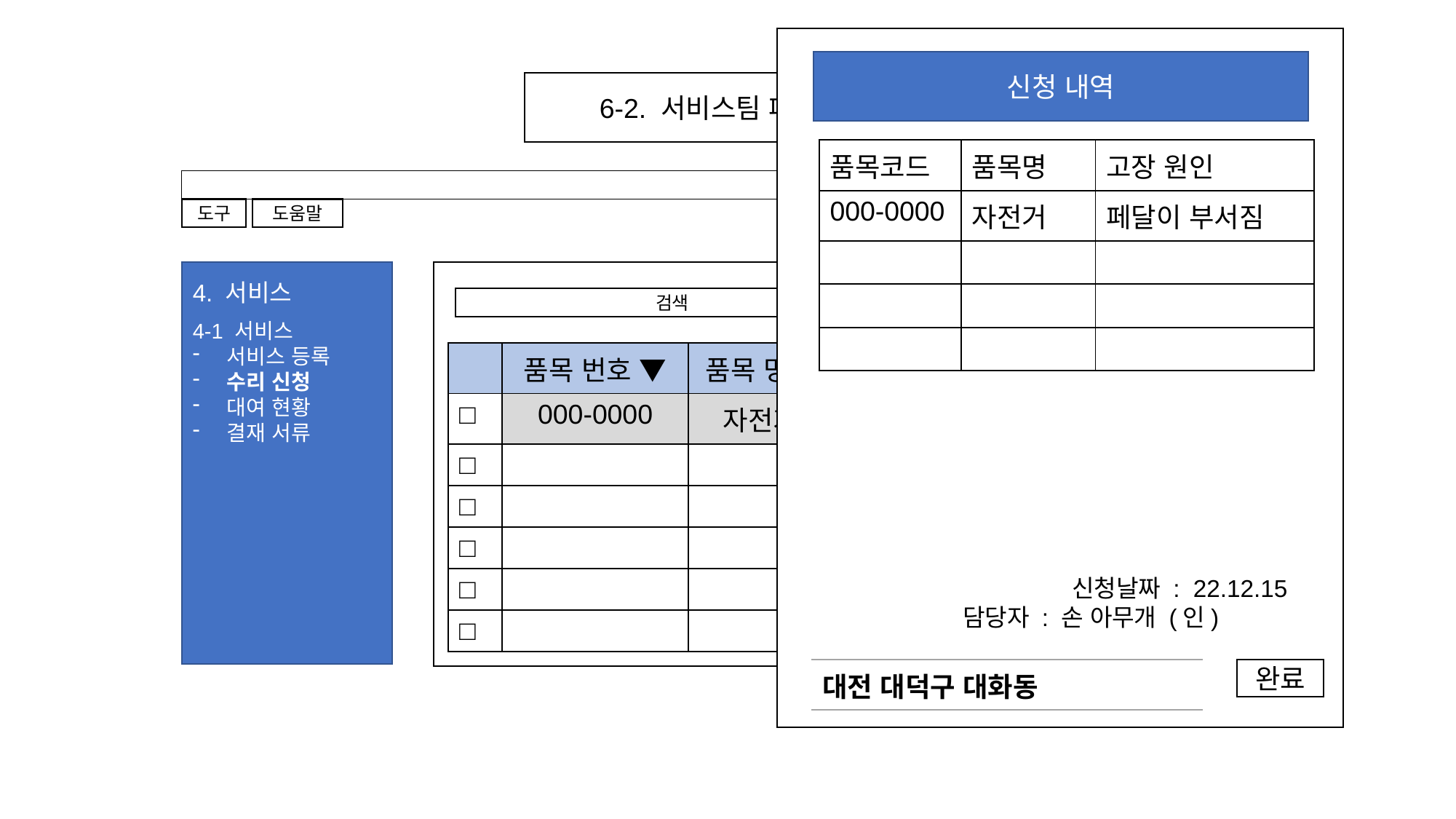

신청 내역
6-2. 서비스팀 패널 화면
| 품목코드 | 품목명 | 고장 원인 |
| --- | --- | --- |
| 000-0000 | 자전거 | 페달이 부서짐 |
|  |  |  |
|  |  |  |
|  |  |  |
# X
도움말
도구
4. 서비스

4-1 서비스
서비스 등록
수리 신청
대여 현황
결재 서류

확인
검색
|  | 품목 번호 ▼ | 품목 명▼ | 고장 원인▼ | 담당자▼ |
| --- | --- | --- | --- | --- |
| □ | 000-0000 | 자전거 | 페달 파손 | 손 아무개 |
| □ |  |  |  |  |
| □ |  |  |  |  |
| □ |  |  |  |  |
| □ |  |  |  |  |
| □ |  |  |  |  |
	신청날짜 :  22.12.15	담당자 : 손 아무개 (인)
| 대전 대덕구 대화동 |
| --- |
완료